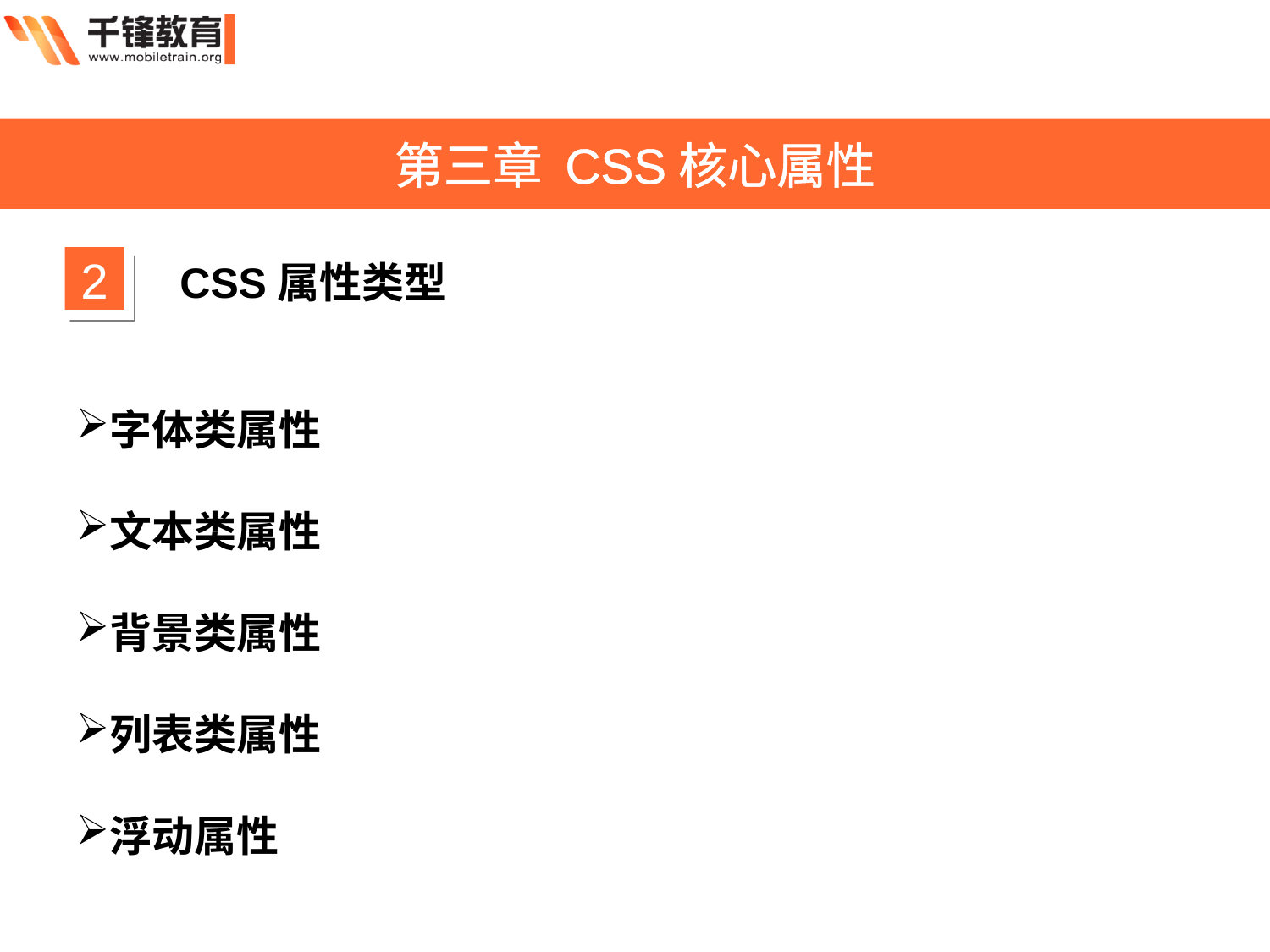

第三章 CSS核心属性
2

CSS属性类型

字体类属性
文本类属性
背景类属性
列表类属性
浮动属性